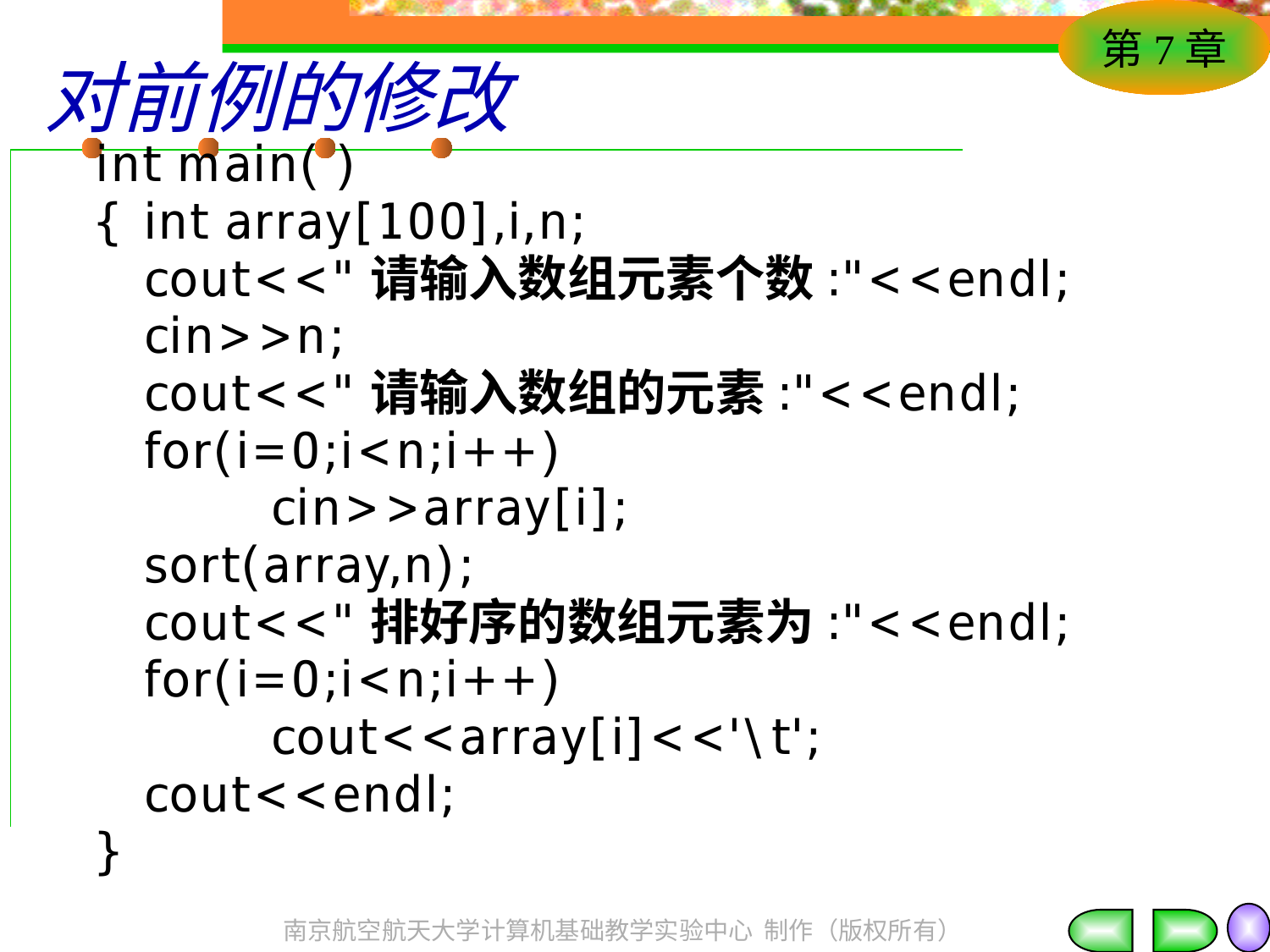

# 对前例的修改
int main( )
{	int array[100],i,n;
	cout<<"请输入数组元素个数:"<<endl;
	cin>>n;
	cout<<"请输入数组的元素:"<<endl;
	for(i=0;i<n;i++)
		cin>>array[i];
	sort(array,n);
	cout<<"排好序的数组元素为:"<<endl;
	for(i=0;i<n;i++)
		cout<<array[i]<<'\t';
	cout<<endl;
}